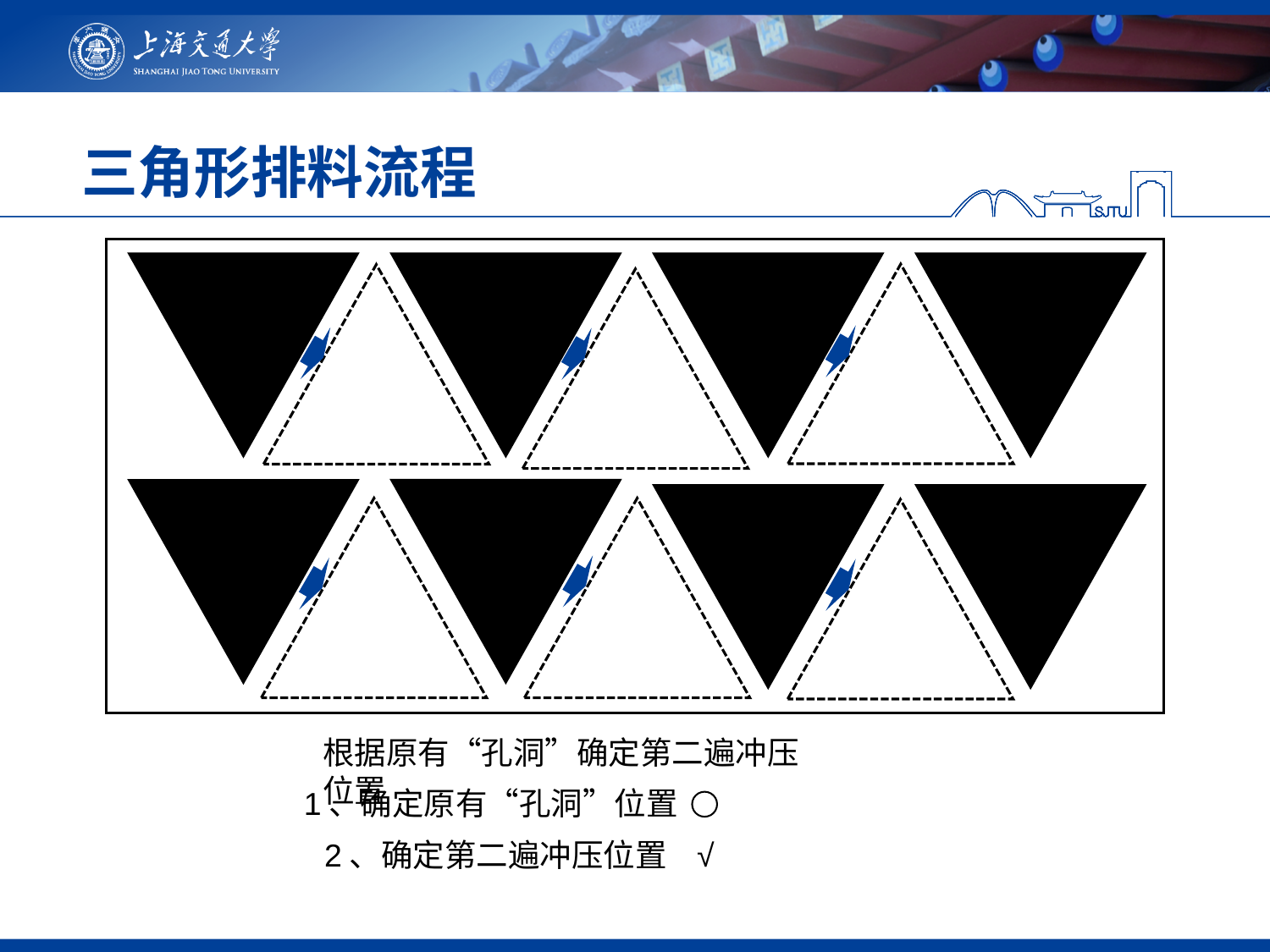

# 三角形排料流程

根据原有“孔洞”确定第二遍冲压位置
1、确定原有“孔洞”位置

2、确定第二遍冲压位置
√